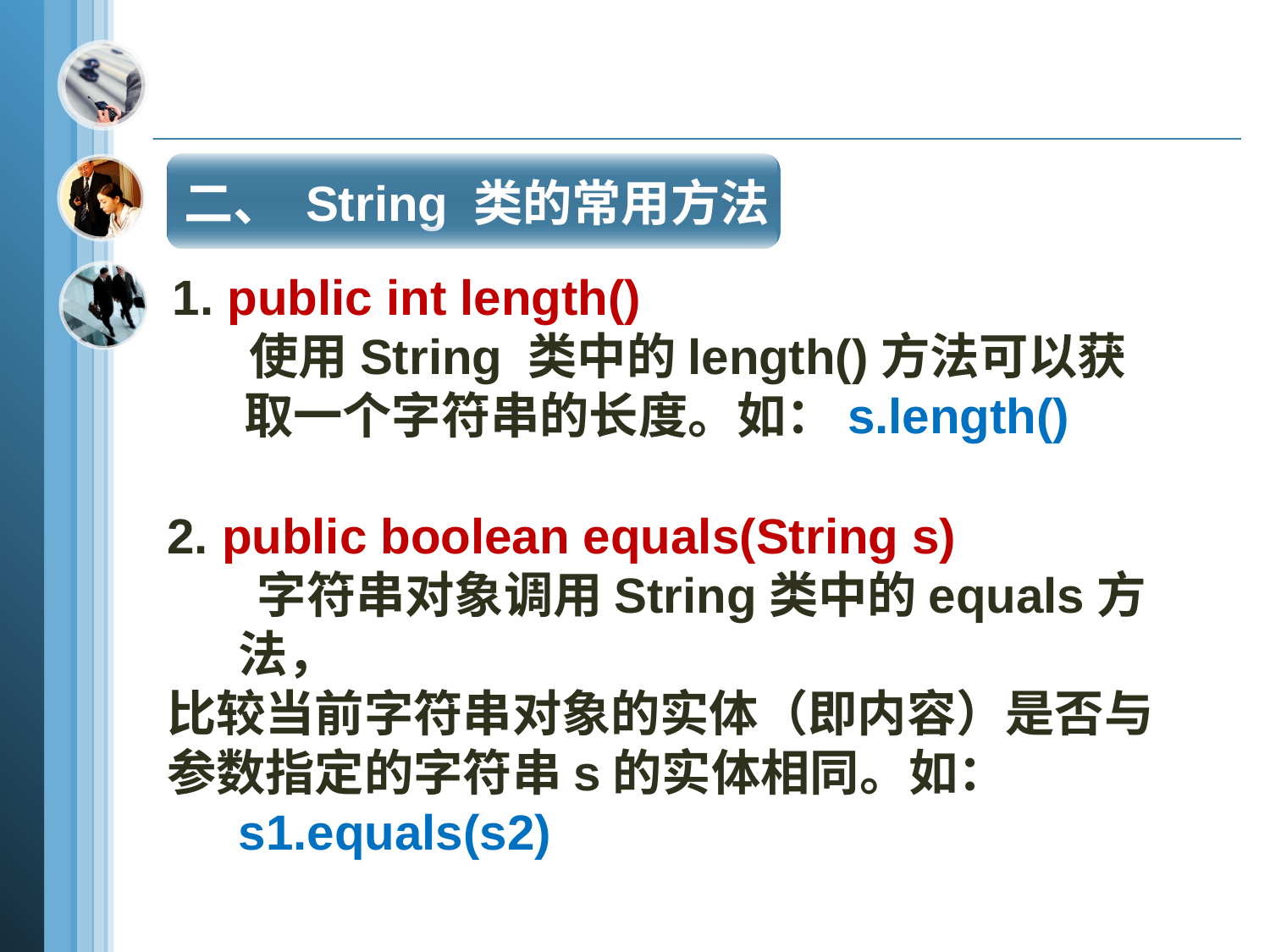

二、 String 类的常用方法

1. public int length()
       使用String 类中的length()方法可以获取一个字符串的长度。如：s.length()
2. public boolean equals(String s)
       字符串对象调用String类中的equals方法，
比较当前字符串对象的实体（即内容）是否与
参数指定的字符串s的实体相同。如：s1.equals(s2)